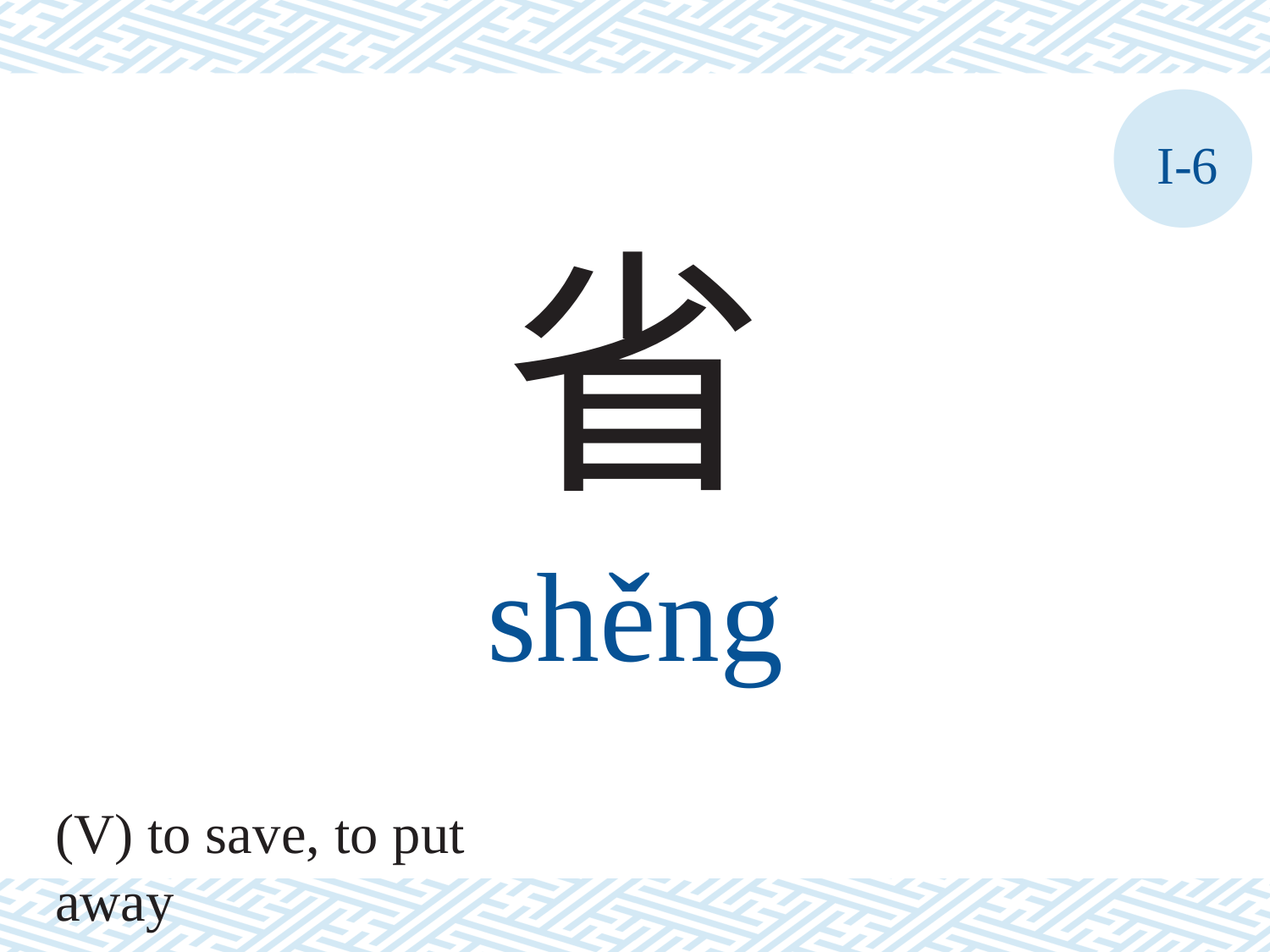

I-6
省
shěng
(V) to save, to put away